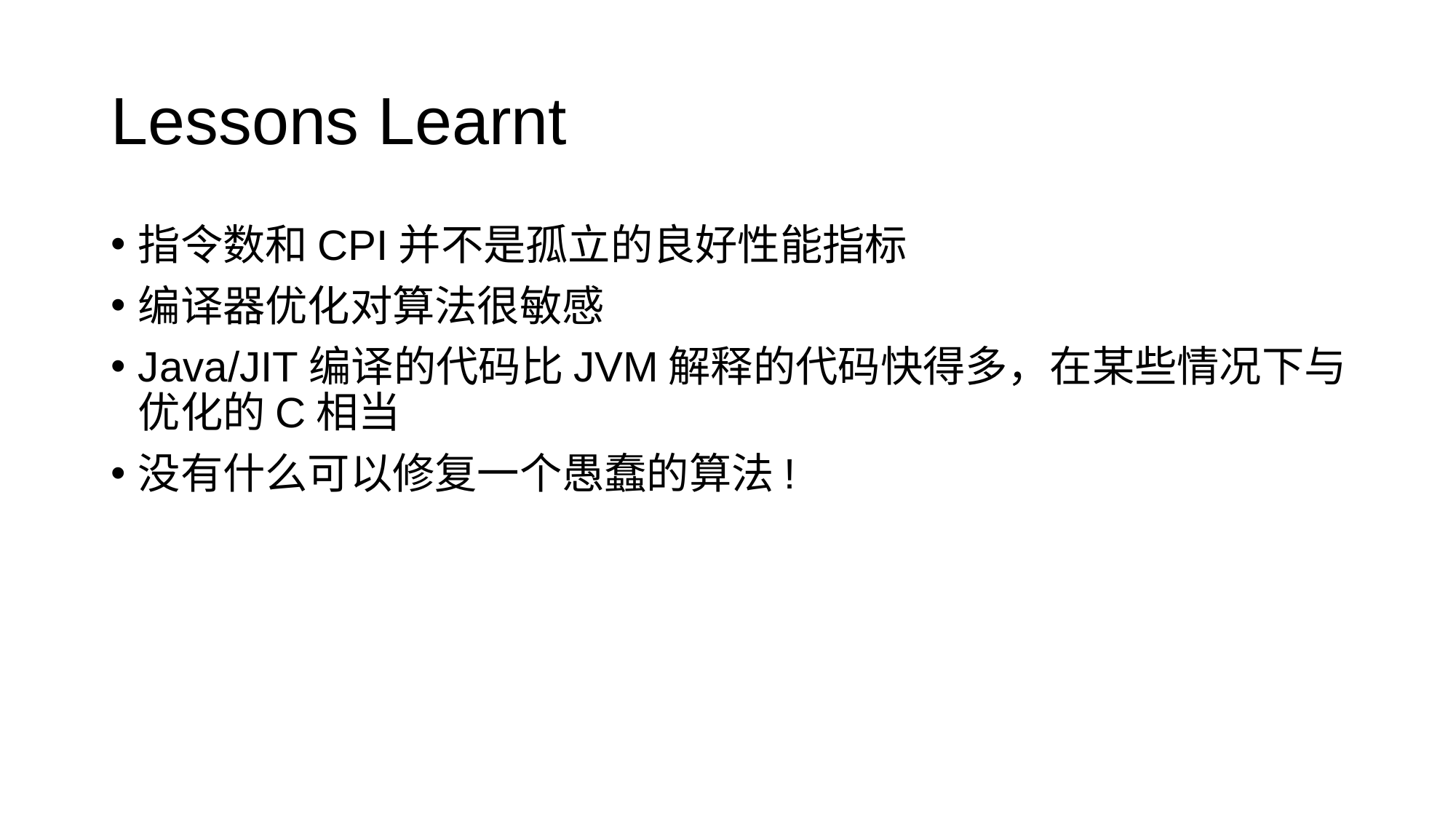

# Lessons Learnt
指令数和CPI并不是孤立的良好性能指标
编译器优化对算法很敏感
Java/JIT编译的代码比JVM解释的代码快得多，在某些情况下与优化的C相当
没有什么可以修复一个愚蠢的算法!